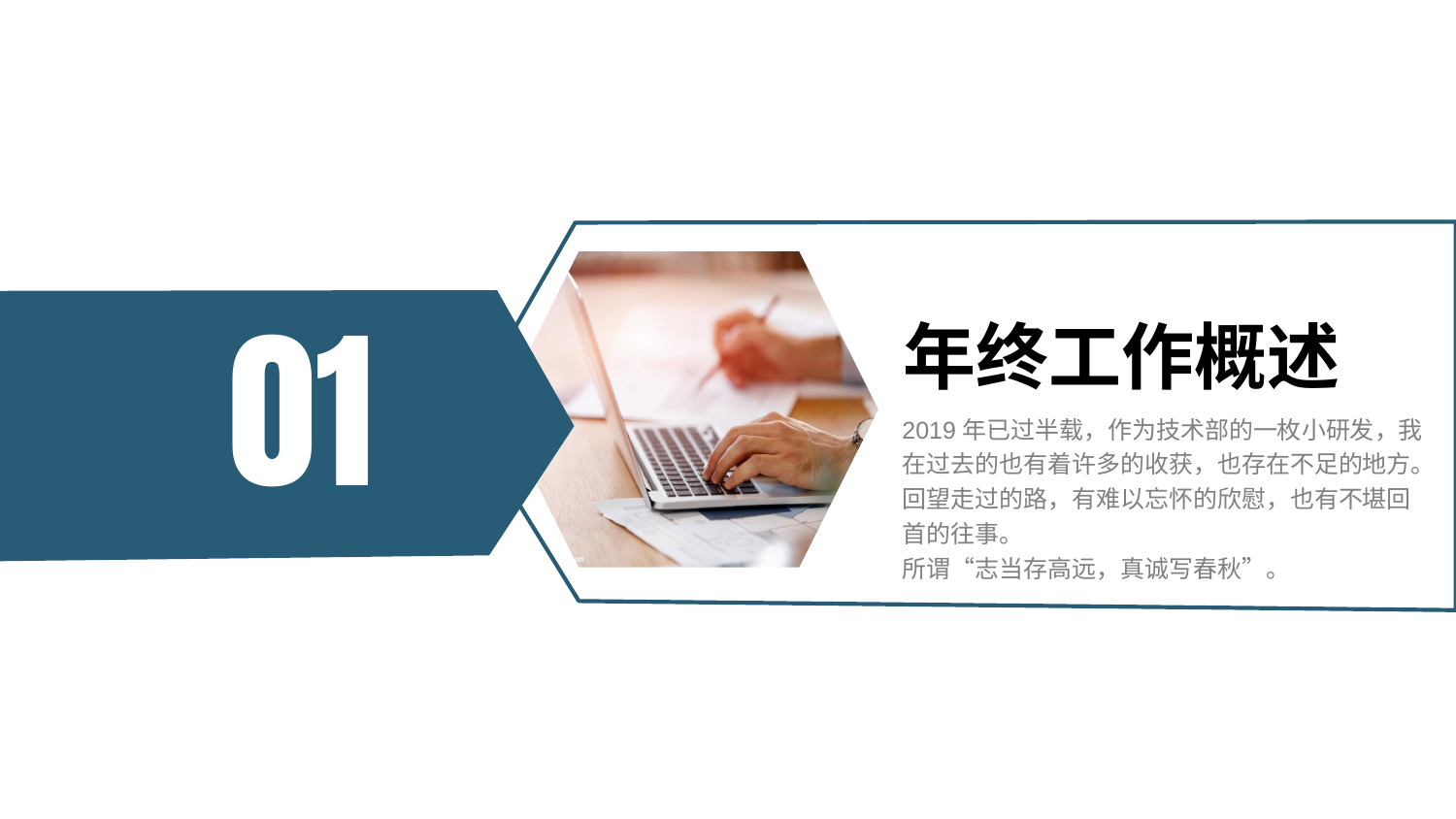

年终工作概述
01
2019年已过半载，作为技术部的一枚小研发，我在过去的也有着许多的收获，也存在不足的地方。回望走过的路，有难以忘怀的欣慰，也有不堪回首的往事。
所谓“志当存高远，真诚写春秋”。